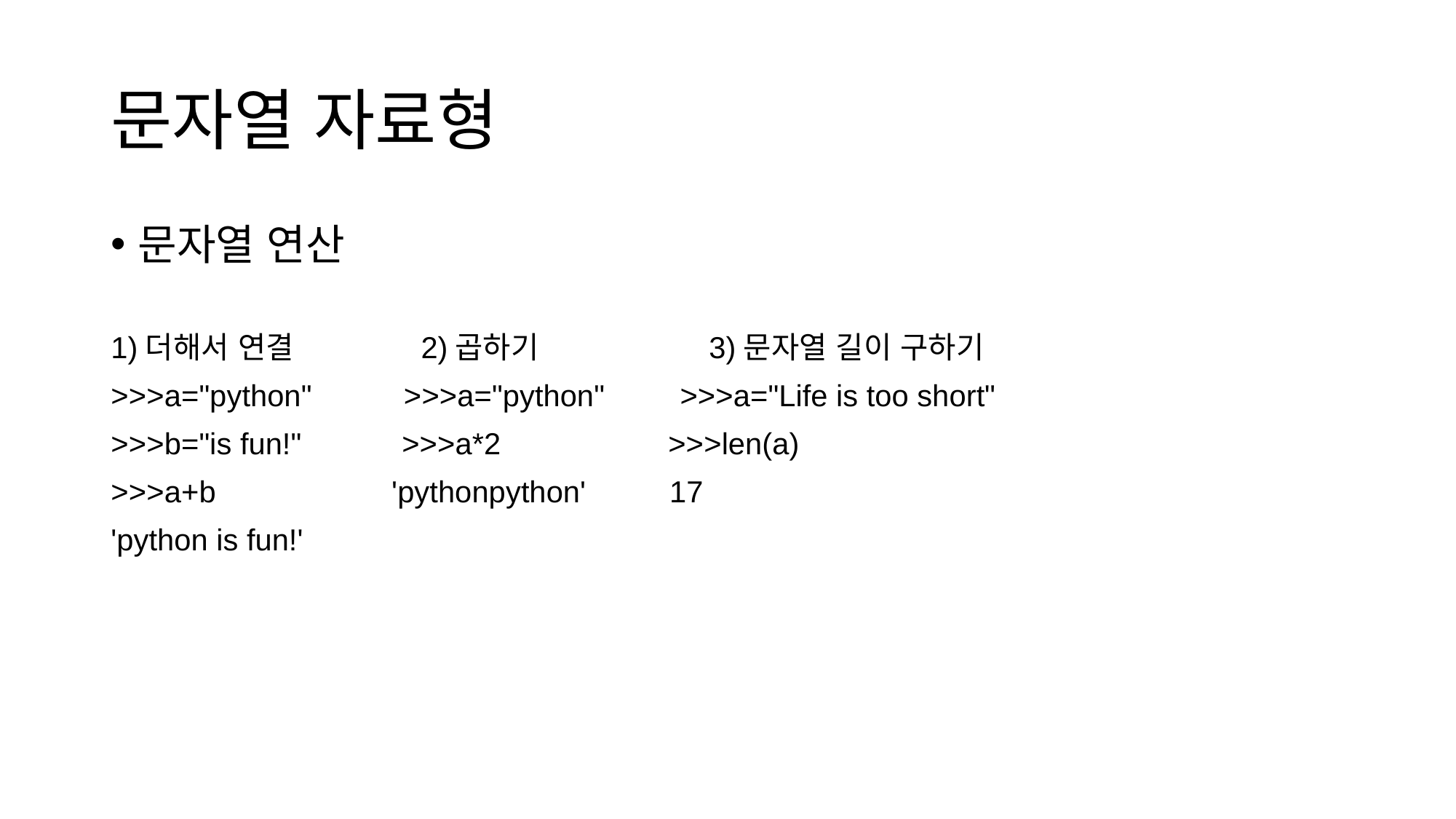

# 문자열 자료형
문자열 연산

1)더해서 연결              2)곱하기                   3)문자열 길이 구하기
>>>a="python"           >>>a="python"         >>>a="Life is too short"
>>>b="is fun!"            >>>a*2                    >>>len(a)
>>>a+b                     'pythonpython'          17
'python is fun!'